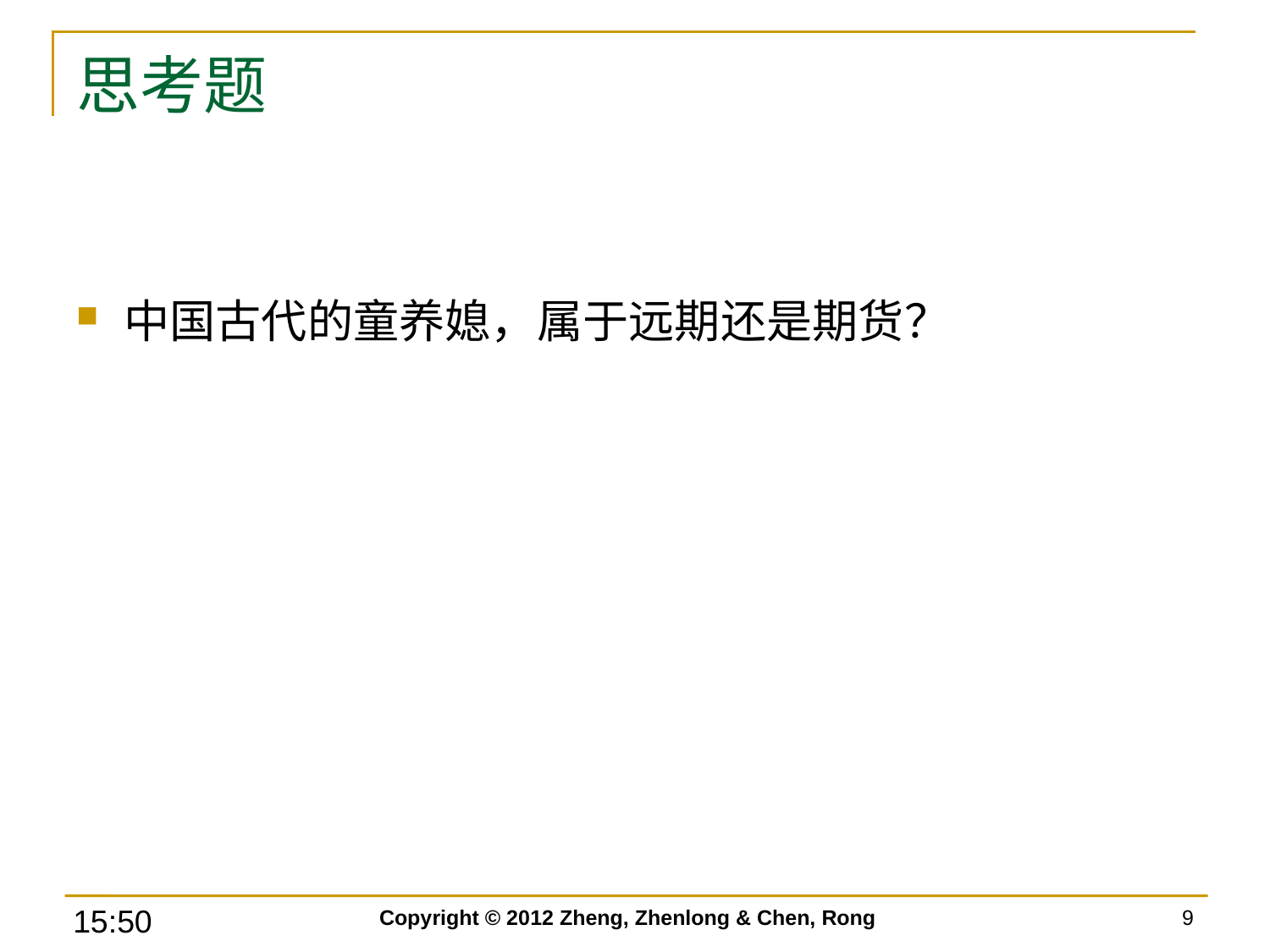

# 思考题

中国古代的童养媳，属于远期还是期货？

Copyright © 2012 Zheng, Zhenlong & Chen, Rong
9